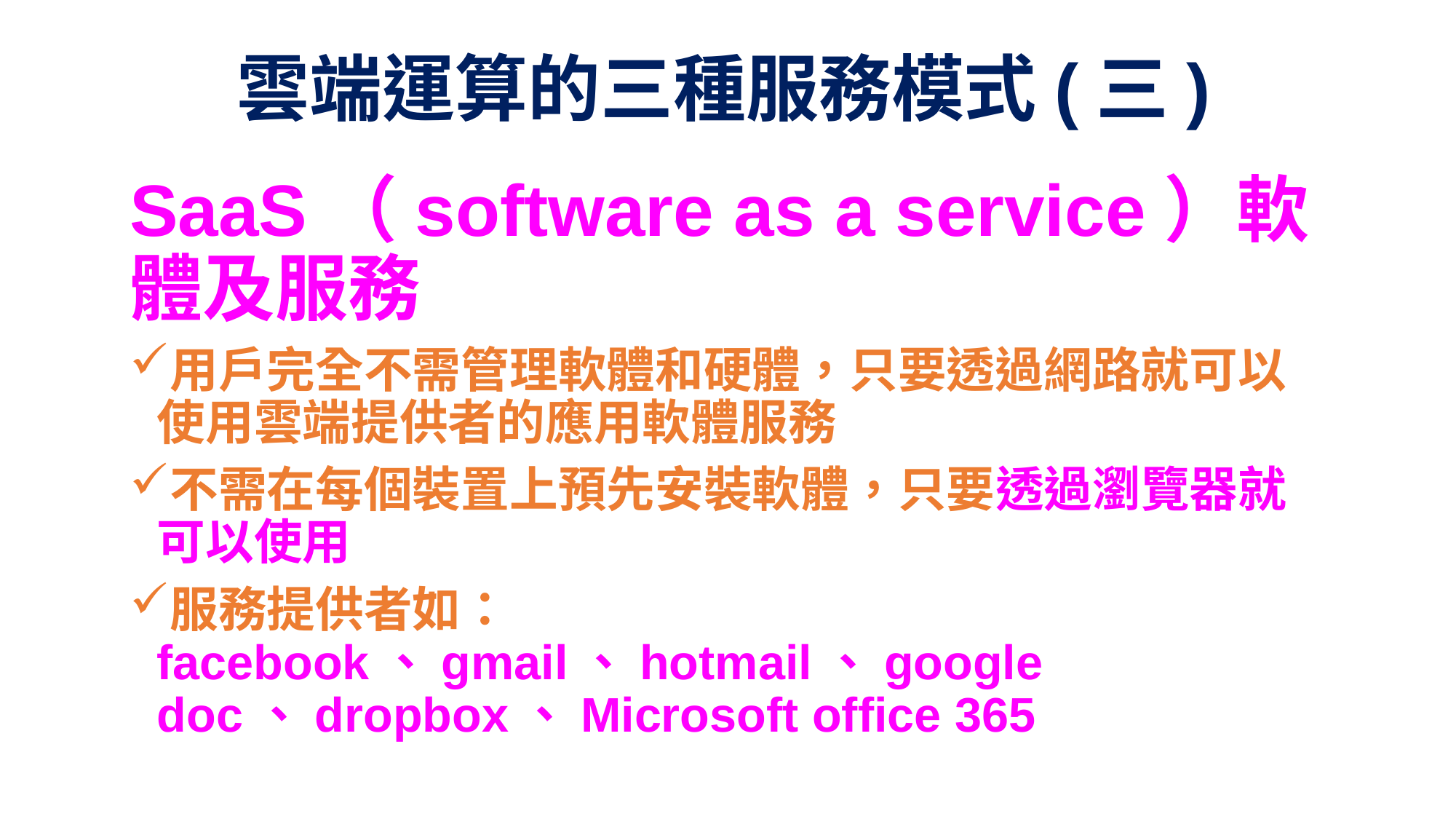

# 雲端運算的三種服務模式(三)
SaaS（software as a service）軟體及服務
用戶完全不需管理軟體和硬體，只要透過網路就可以使用雲端提供者的應用軟體服務
不需在每個裝置上預先安裝軟體，只要透過瀏覽器就可以使用
服務提供者如：facebook、gmail、hotmail、google doc、dropbox、Microsoft office 365